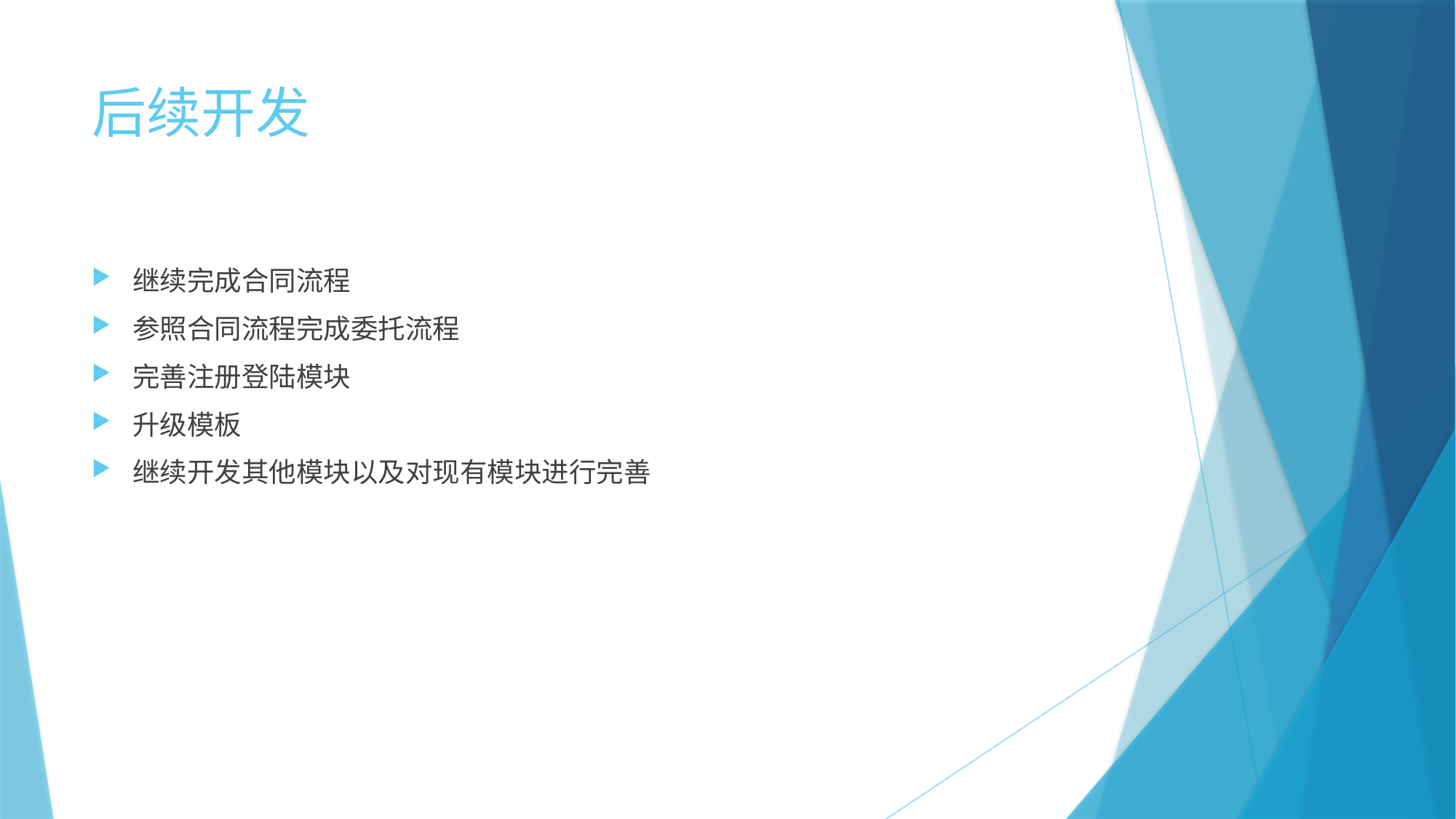

# 后续开发
继续完成合同流程
参照合同流程完成委托流程
完善注册登陆模块
升级模板
继续开发其他模块以及对现有模块进行完善